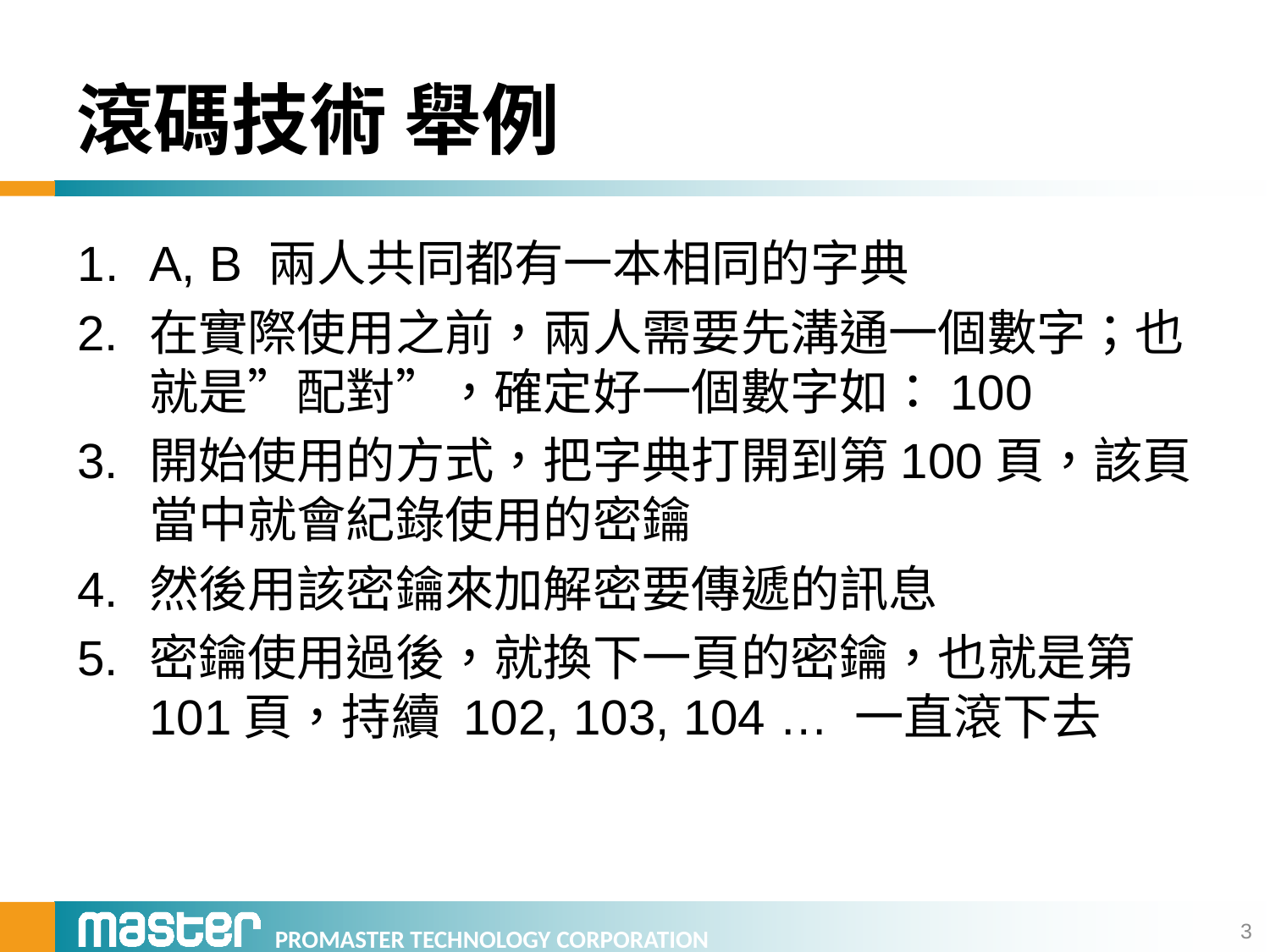

# 滾碼技術 舉例
A, B 兩人共同都有一本相同的字典
在實際使用之前，兩人需要先溝通一個數字；也就是”配對”，確定好一個數字如：100
開始使用的方式，把字典打開到第100頁，該頁當中就會紀錄使用的密鑰
然後用該密鑰來加解密要傳遞的訊息
密鑰使用過後，就換下一頁的密鑰，也就是第101頁，持續 102, 103, 104 … 一直滾下去
3